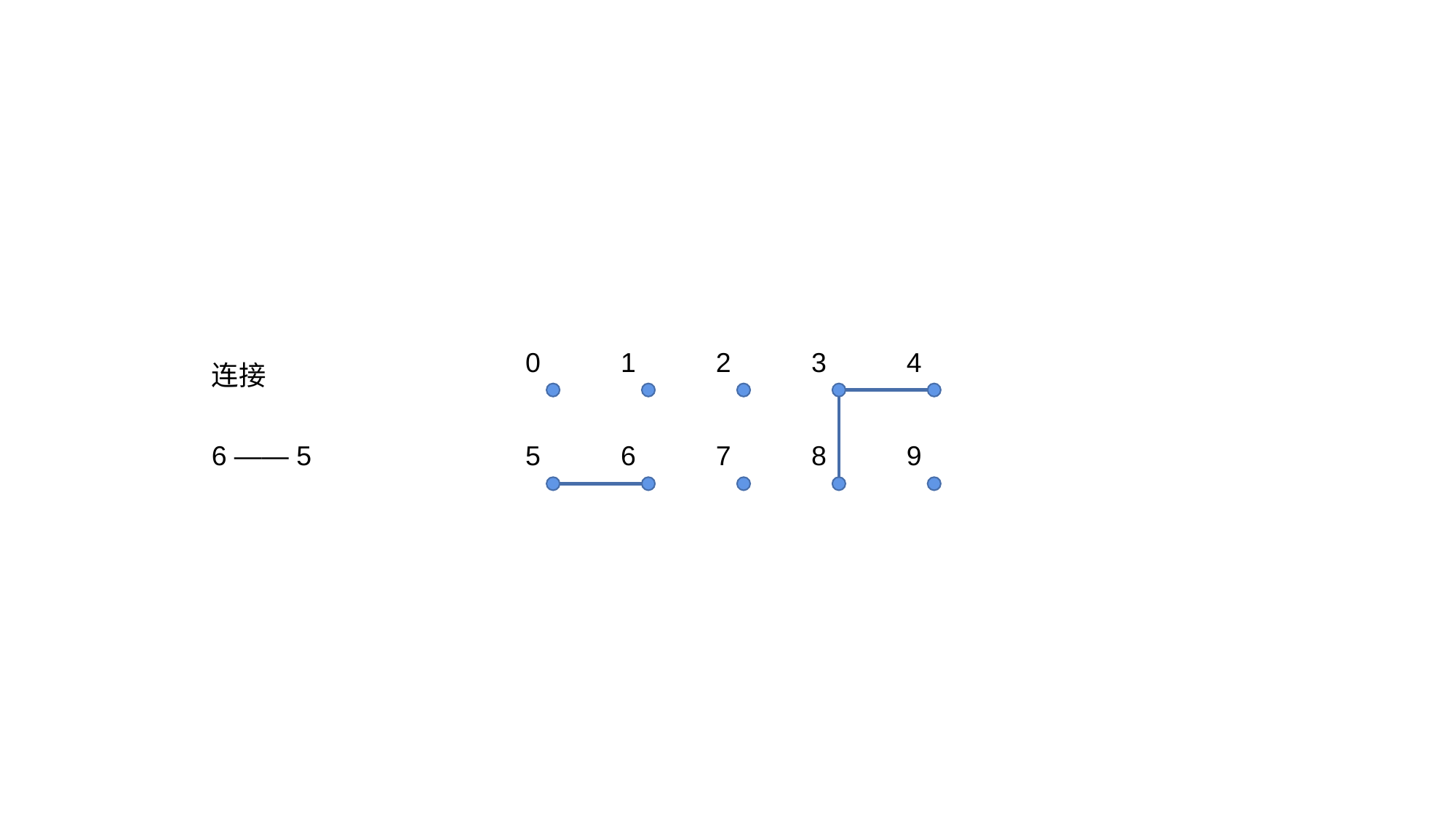

0

1

2

3

4

连接
6 —— 5
5

6

7

8

9